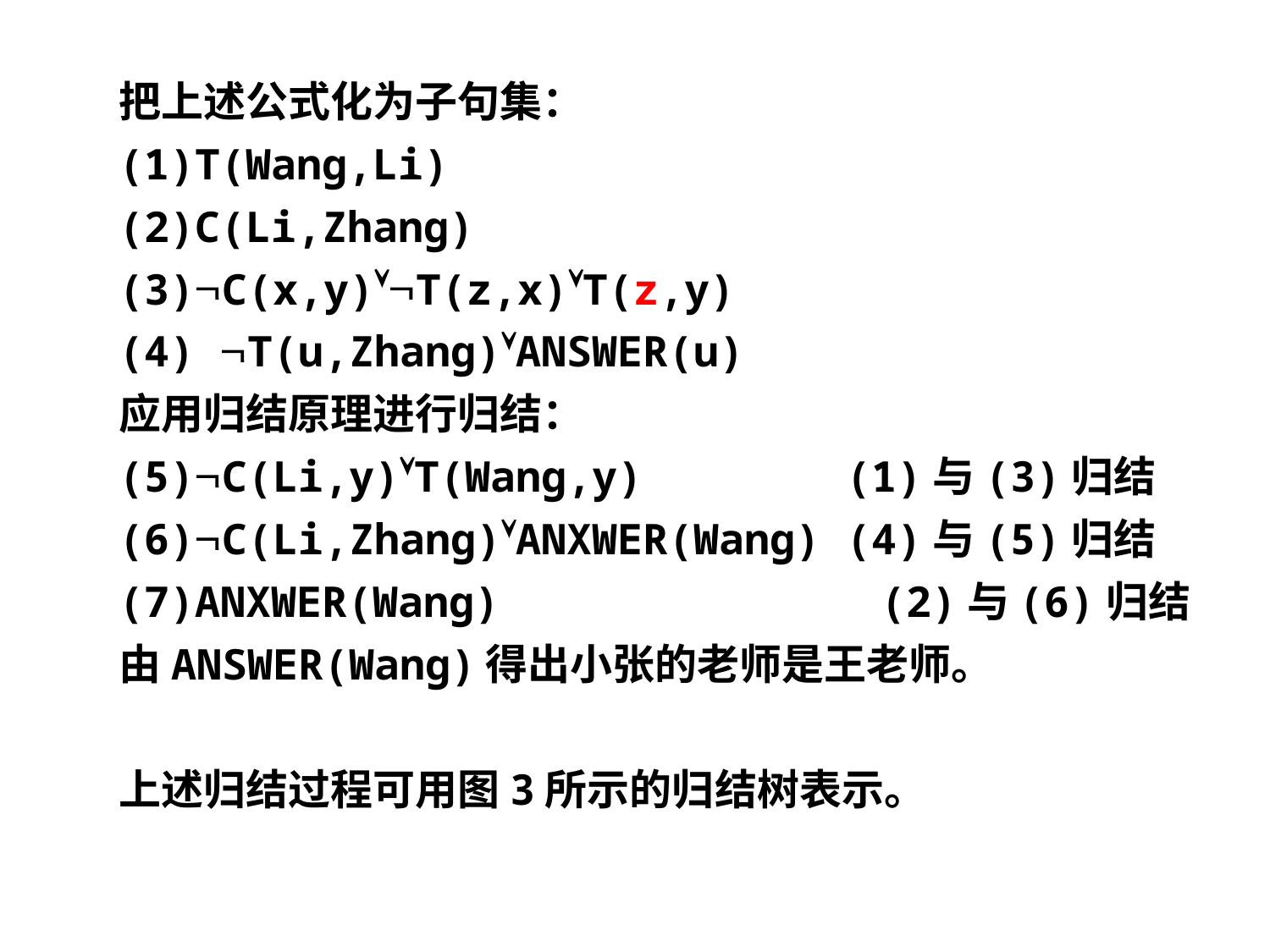

把上述公式化为子句集：
(1)T(Wang,Li)
(2)C(Li,Zhang)
(3)¬C(x,y)∨¬T(z,x)∨T(z,y)
(4) ¬T(u,Zhang)∨ANSWER(u)
应用归结原理进行归结：
(5)¬C(Li,y)∨T(Wang,y)        (1)与(3)归结
(6)¬C(Li,Zhang)∨ANXWER(Wang) (4)与(5)归结
(7)ANXWER(Wang)               (2)与(6)归结
由ANSWER(Wang)得出小张的老师是王老师。

上述归结过程可用图3所示的归结树表示。